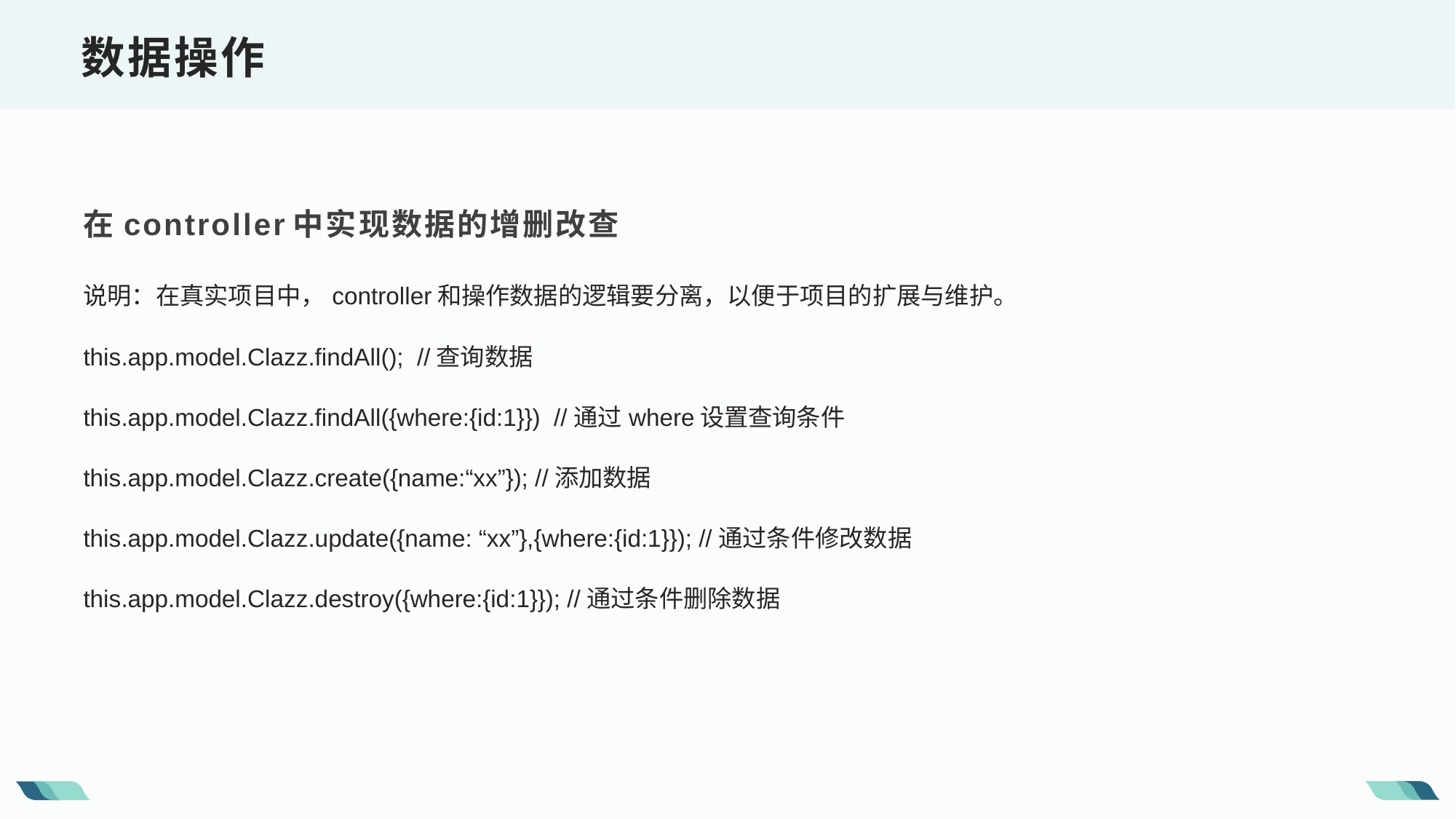

数据操作
在controller中实现数据的增删改查
说明：在真实项目中，controller和操作数据的逻辑要分离，以便于项目的扩展与维护。
this.app.model.Clazz.findAll();  //查询数据
this.app.model.Clazz.findAll({where:{id:1}})  //通过where设置查询条件
this.app.model.Clazz.create({name:“xx”}); //添加数据
this.app.model.Clazz.update({name: “xx”},{where:{id:1}}); //通过条件修改数据
this.app.model.Clazz.destroy({where:{id:1}}); //通过条件删除数据